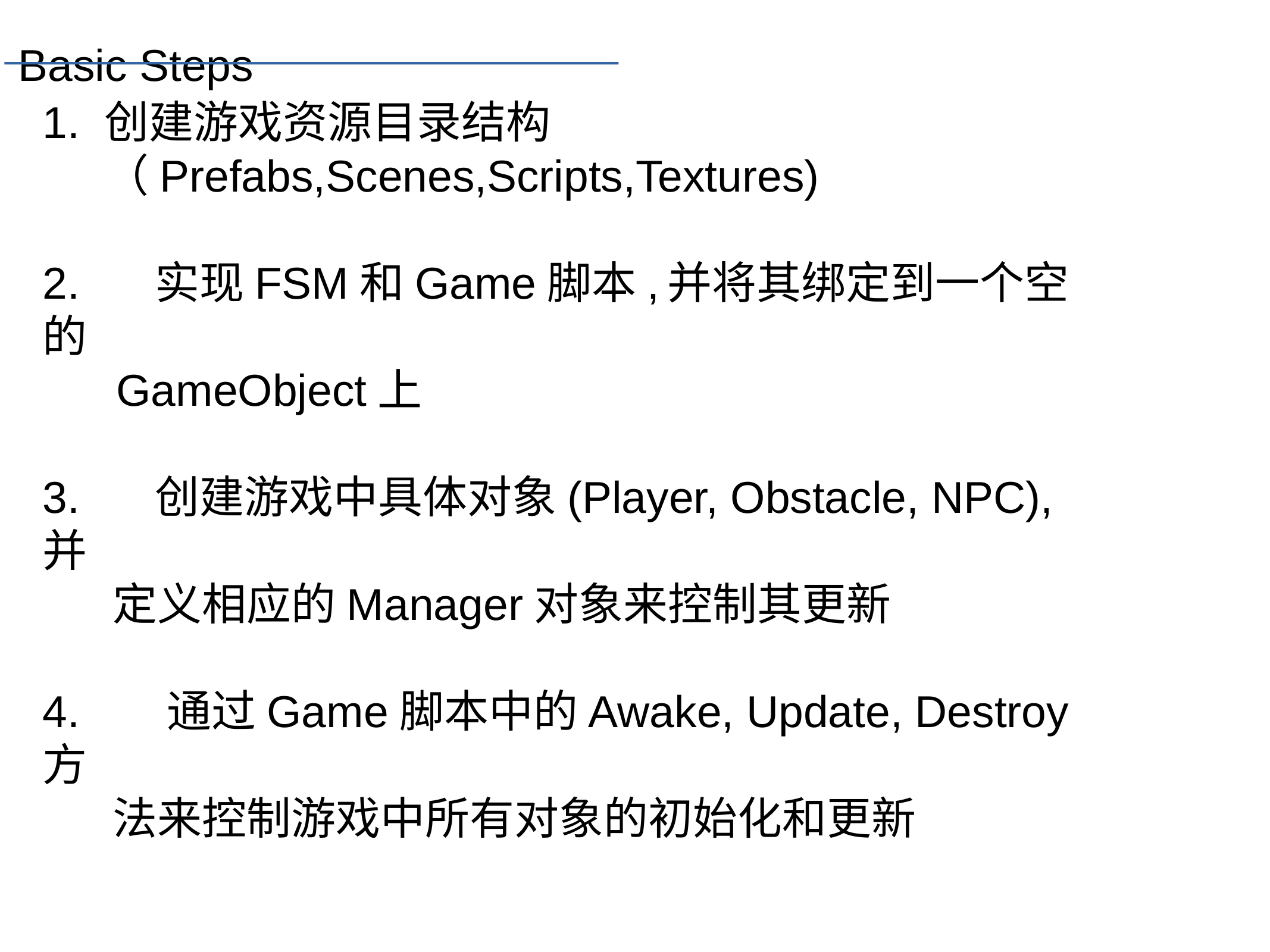

Basic Steps

创建游戏资源目录结构（Prefabs,Scenes,Scripts,Textures)

2.	 实现FSM和Game脚本,	并将其绑定到一个空的
      GameObject上

3.	 创建游戏中具体对象(Player, Obstacle, NPC), 并
      定义相应的Manager对象来控制其更新

4.	  通过Game脚本中的Awake, Update, Destroy方
      法来控制游戏中所有对象的初始化和更新